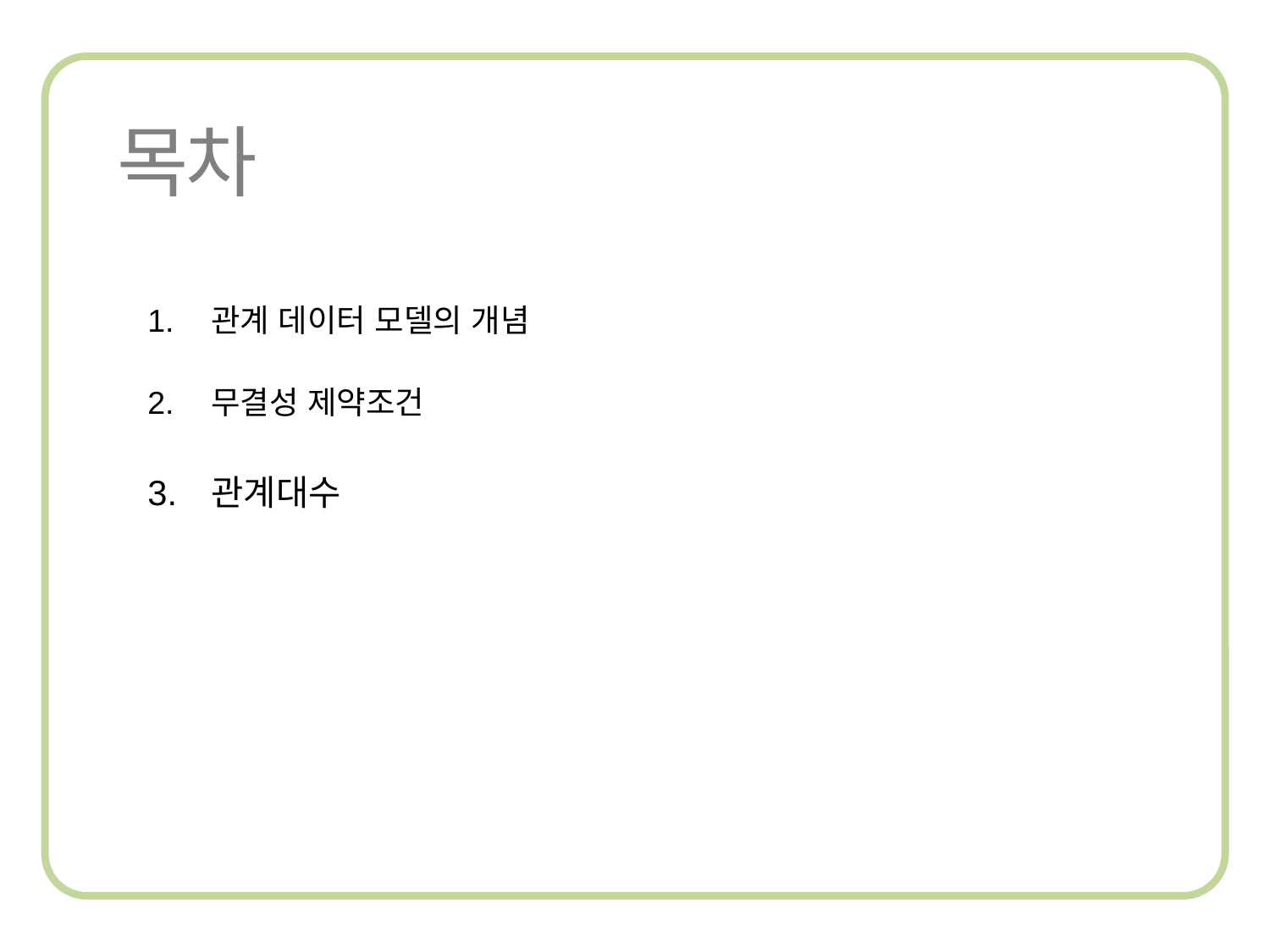

관계 데이터 모델의 개념
무결성 제약조건
관계대수